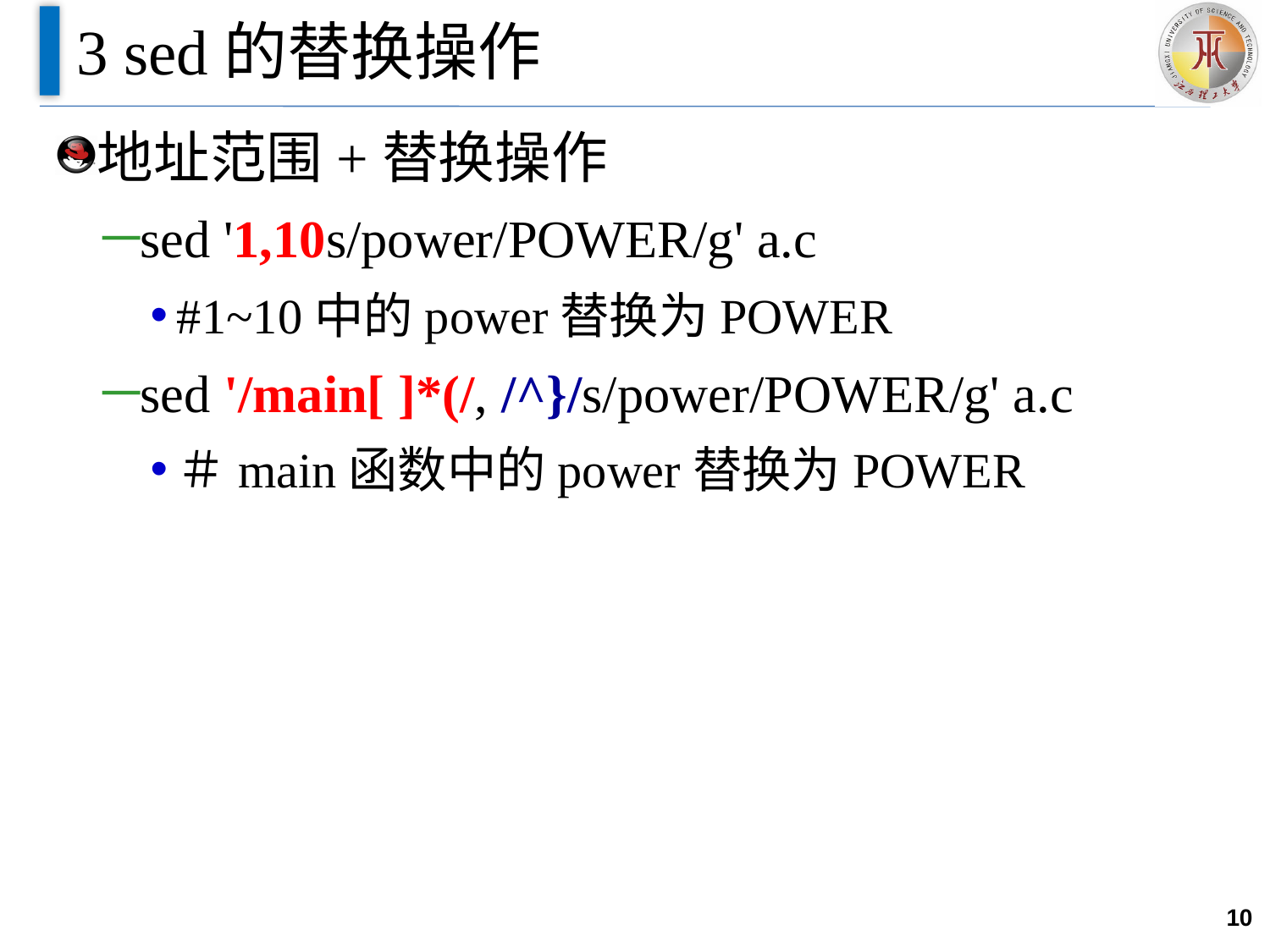

# 3 sed的替换操作
地址范围+替换操作
sed '1,10s/power/POWER/g' a.c
#1~10中的power替换为POWER
sed '/main[ ]*(/, /^}/s/power/POWER/g' a.c
＃main函数中的power替换为POWER
10